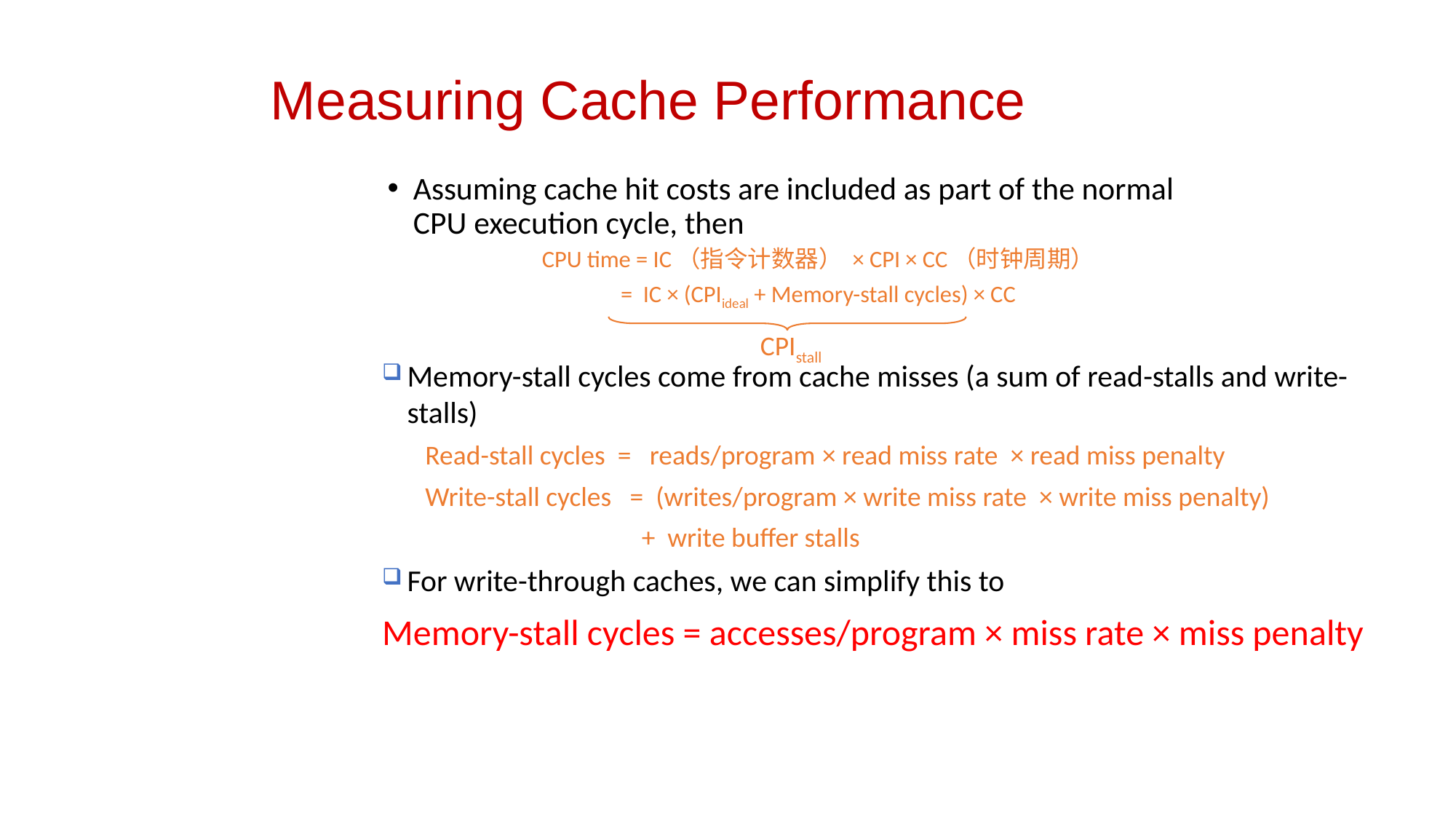

# Measuring Cache Performance
Assuming cache hit costs are included as part of the normal CPU execution cycle, then
CPU time = IC（指令计数器） × CPI × CC（时钟周期）
=  IC × (CPIideal + Memory-stall cycles) × CC

CPIstall
Memory-stall cycles come from cache misses (a sum of read-stalls and write-stalls)
Read-stall cycles  =   reads/program × read miss rate  × read miss penalty
Write-stall cycles   =  (writes/program × write miss rate  × write miss penalty)
                                   +  write buffer stalls
For write-through caches, we can simplify this to
Memory-stall cycles = accesses/program × miss rate × miss penalty